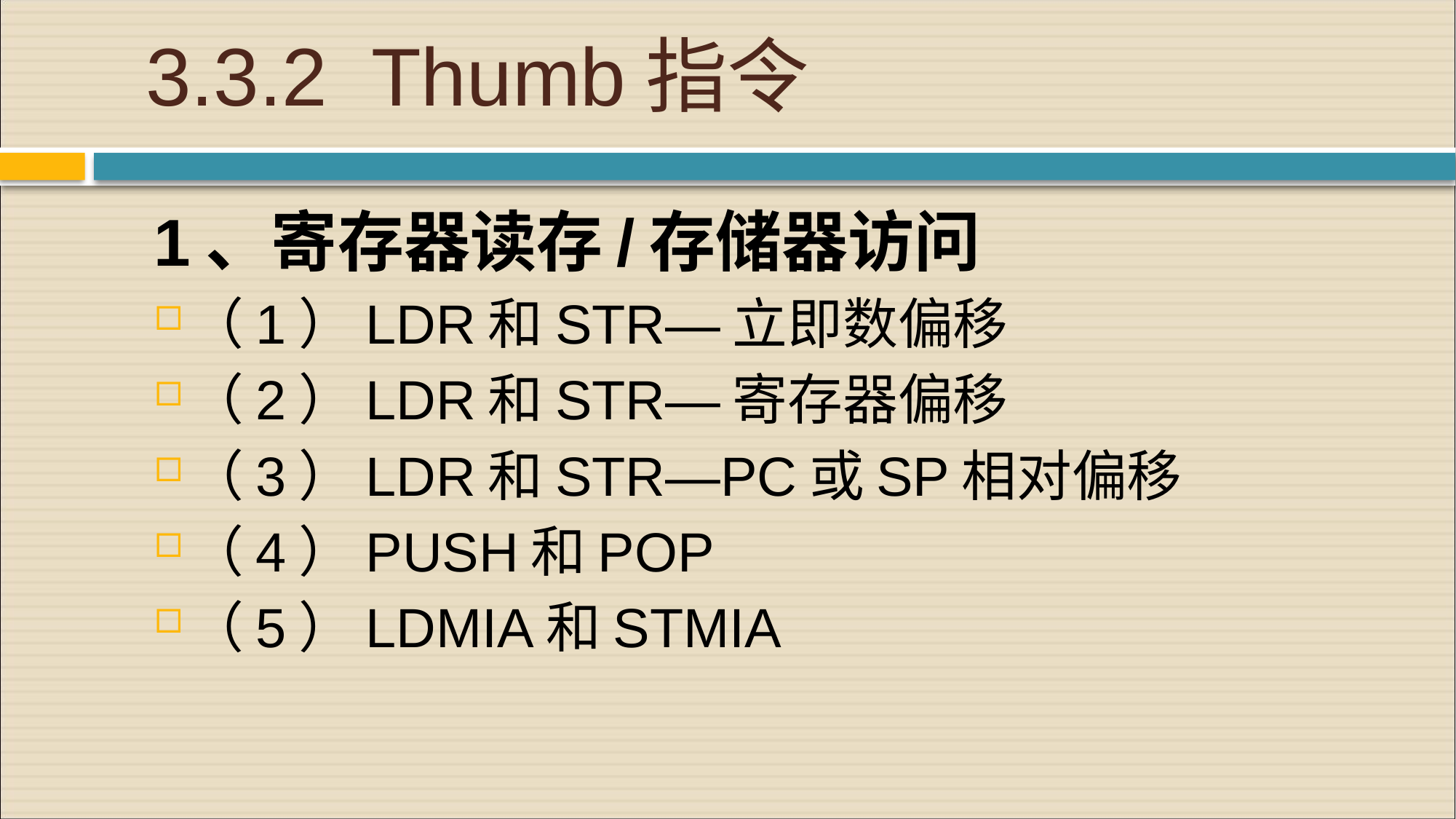

# 3.3.2  Thumb指令
1、寄存器读存/存储器访问
（1）LDR和STR—立即数偏移
（2）LDR和STR—寄存器偏移
（3）LDR和STR—PC或SP相对偏移
（4）PUSH和POP
（5）LDMIA和STMIA